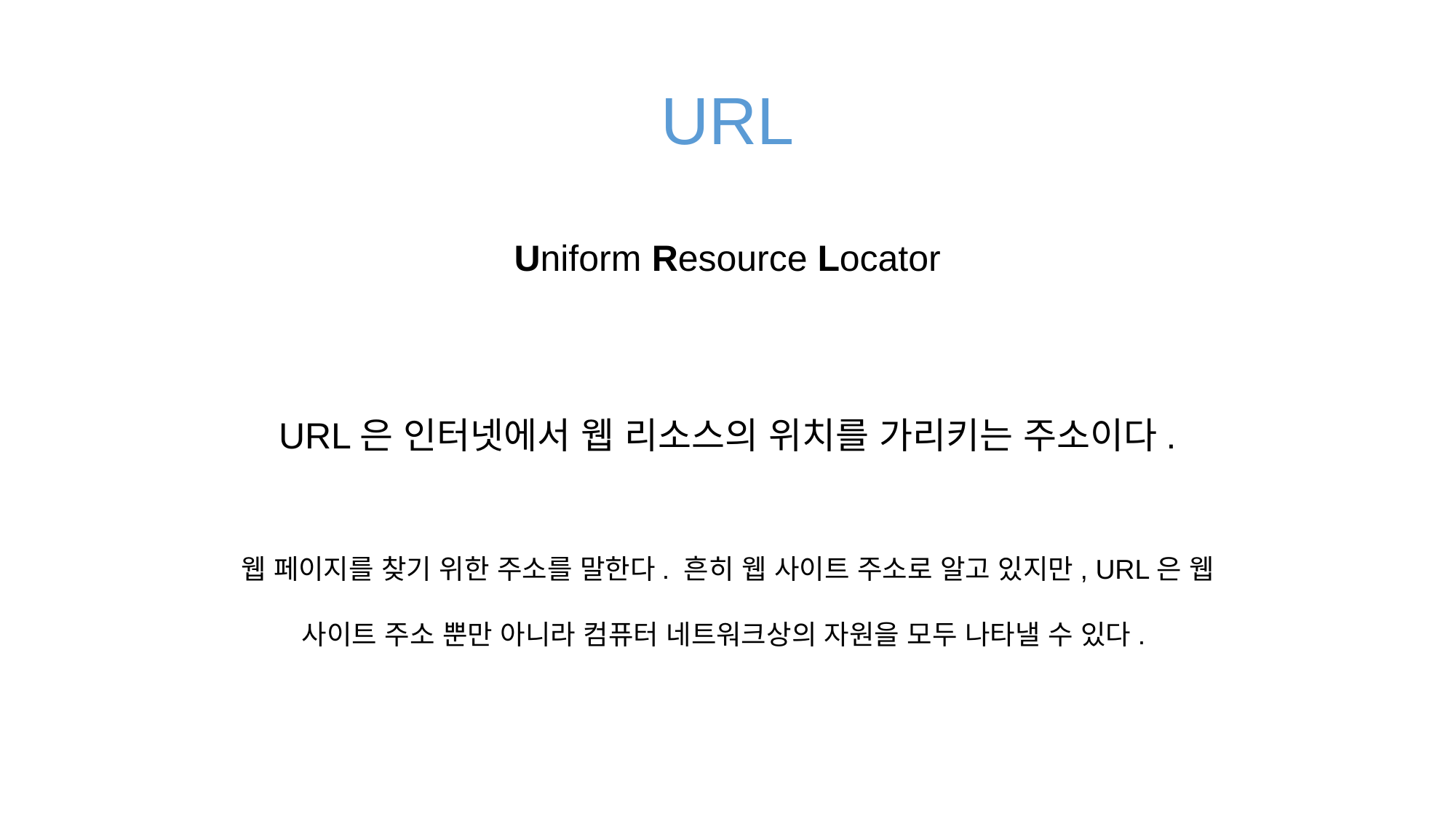

# URL
Uniform Resource Locator

URL은 인터넷에서 웹 리소스의 위치를 가리키는 주소이다.
웹 페이지를 찾기 위한 주소를 말한다. 흔히 웹 사이트 주소로 알고 있지만, URL은 웹 사이트 주소 뿐만 아니라 컴퓨터 네트워크상의 자원을 모두 나타낼 수 있다.